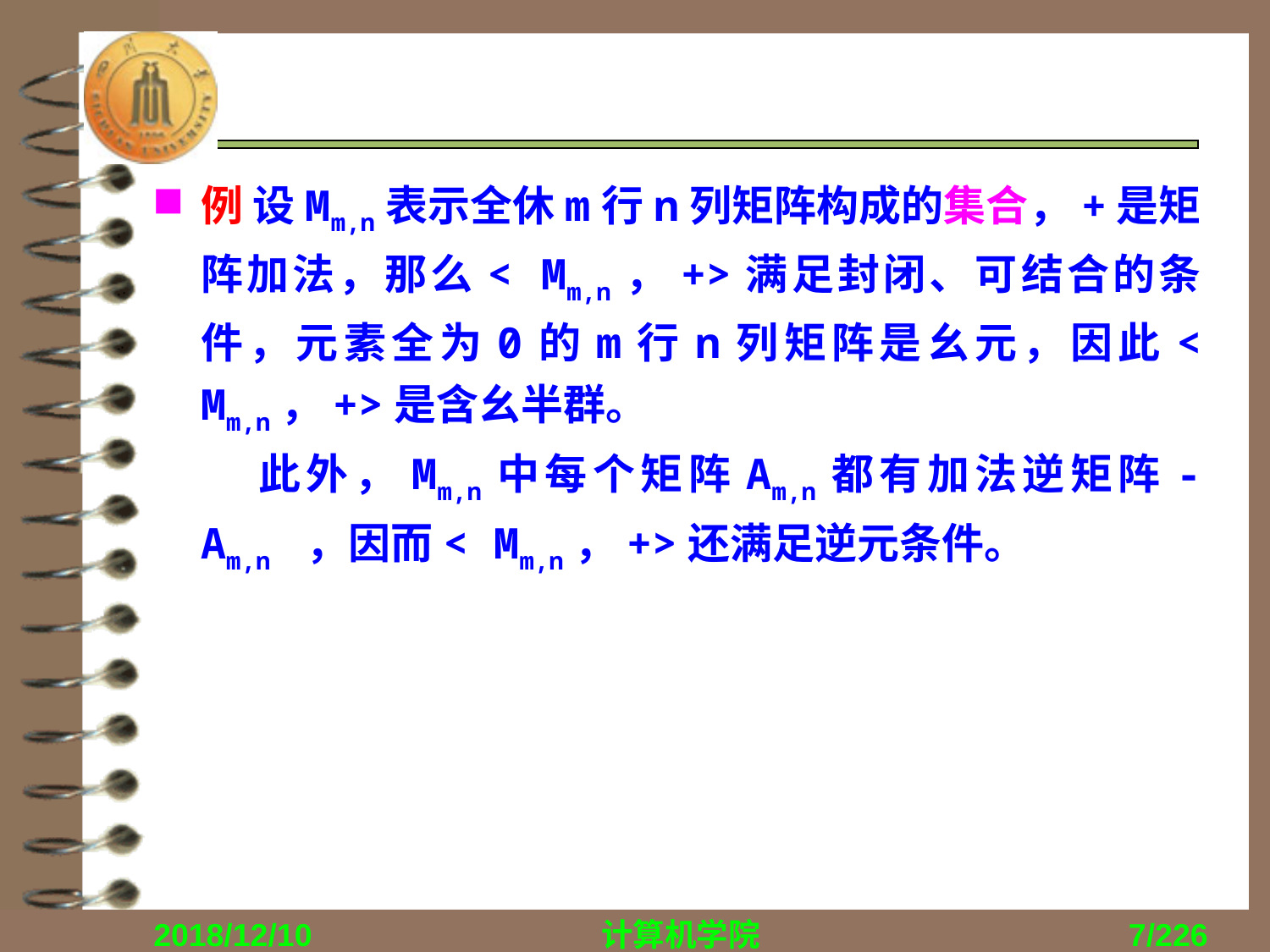

#
例 设Mm,n表示全休m行n列矩阵构成的集合，+是矩阵加法，那么< Mm,n，+>满足封闭、可结合的条件，元素全为0的m行n列矩阵是幺元，因此< Mm,n，+>是含幺半群。
      此外，Mm,n中每个矩阵Am,n都有加法逆矩阵-Am,n ，因而< Mm,n，+>还满足逆元条件。
2018/12/10
计算机学院
7/226